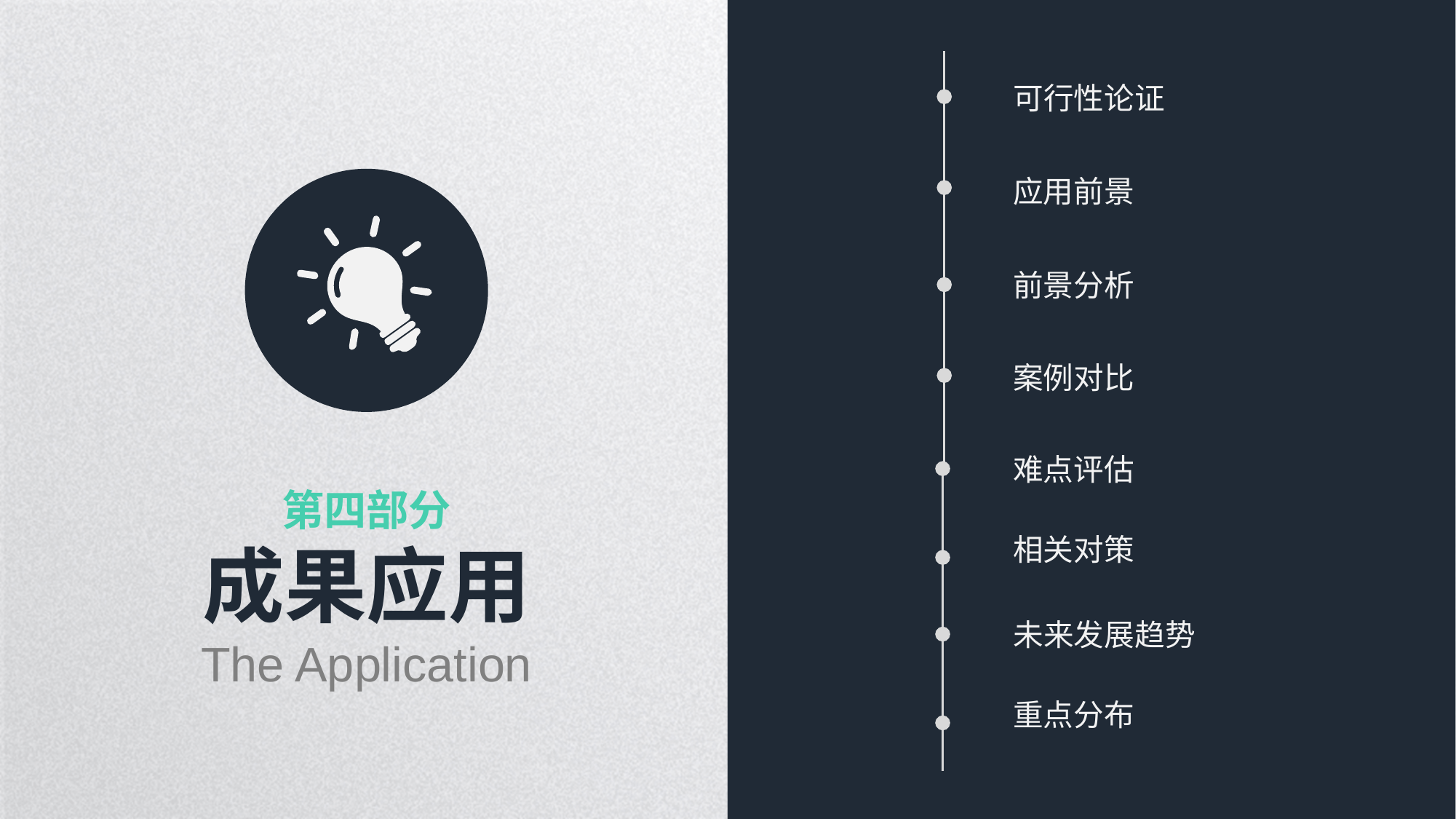

可行性论证
应用前景

前景分析
案例对比
难点评估
第四部分
相关对策
成果应用
The Application
未来发展趋势
重点分布
延时符